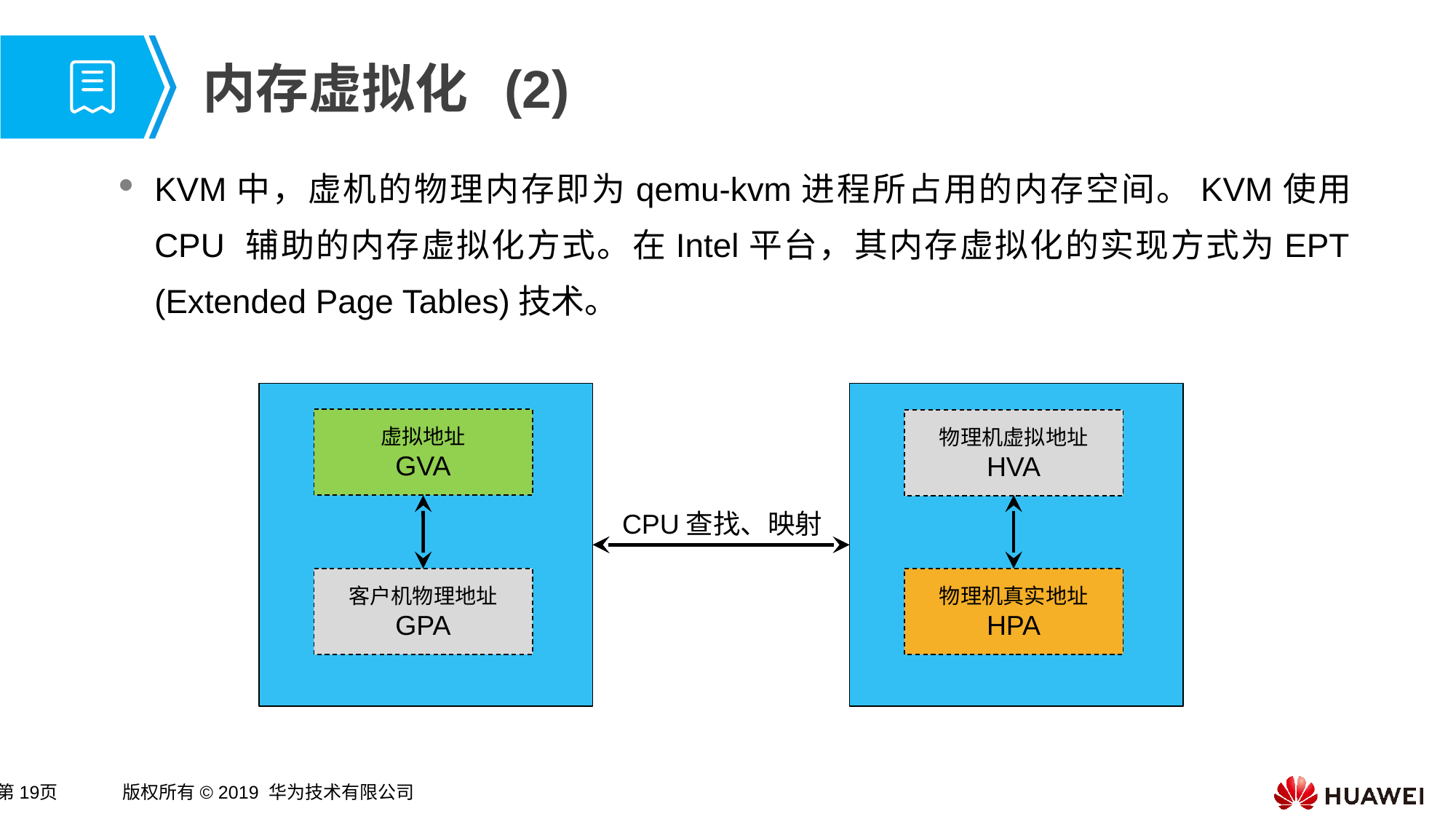

# 内存虚拟化  (2)
KVM中，虚机的物理内存即为qemu-kvm进程所占用的内存空间。KVM使用CPU 辅助的内存虚拟化方式。在Intel平台，其内存虚拟化的实现方式为EPT  (Extended Page Tables)技术。

虚拟地址
GVA
物理机虚拟地址
HVA
CPU查找、映射
客户机物理地址
GPA
物理机真实地址
HPA